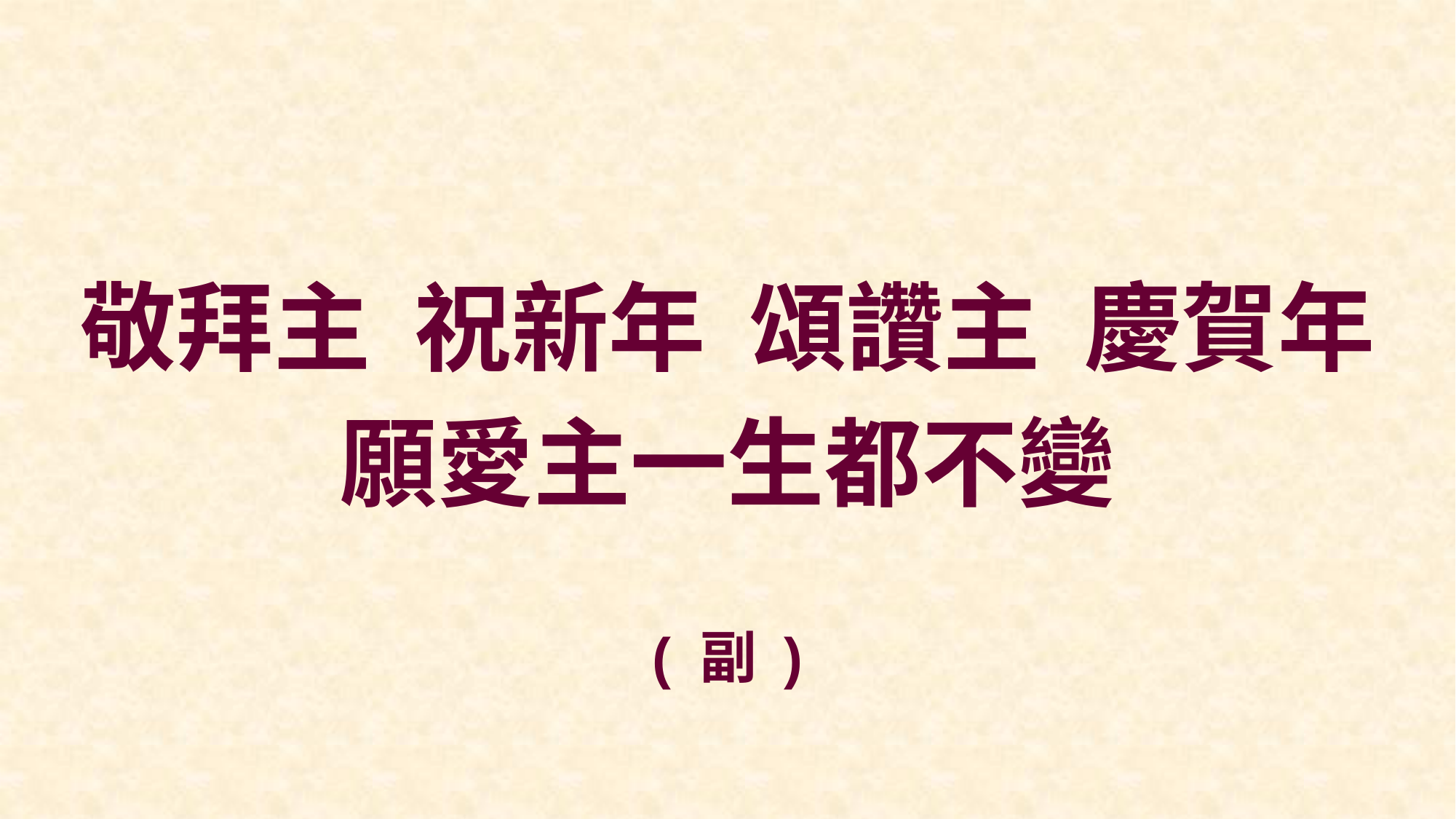

敬拜主  祝新年  頌讚主  慶賀年
願愛主一生都不變
( 副 )